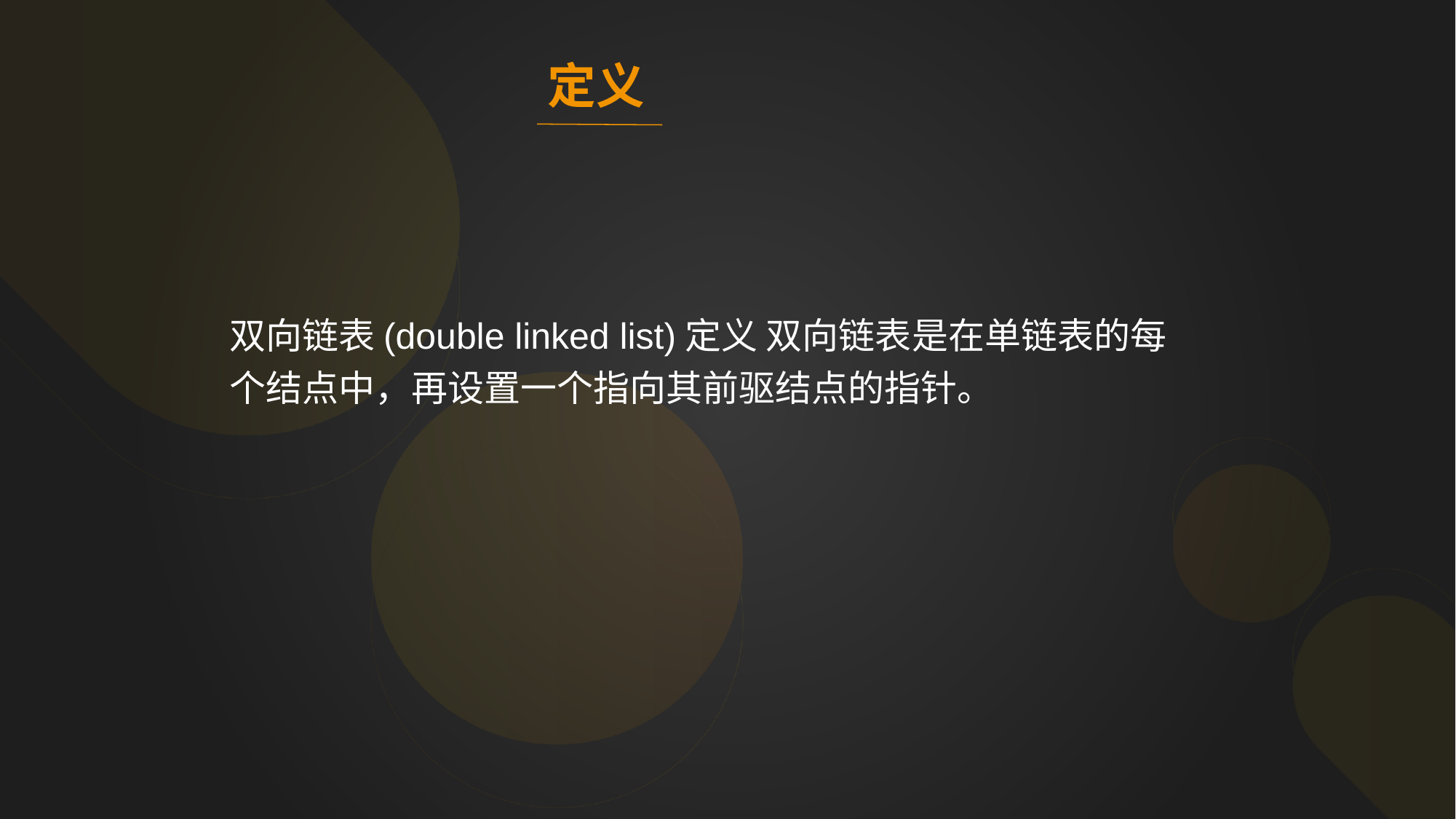

定义

双向链表(double linked list)定义 双向链表是在单链表的每个结点中，再设置一个指向其前驱结点的指针。